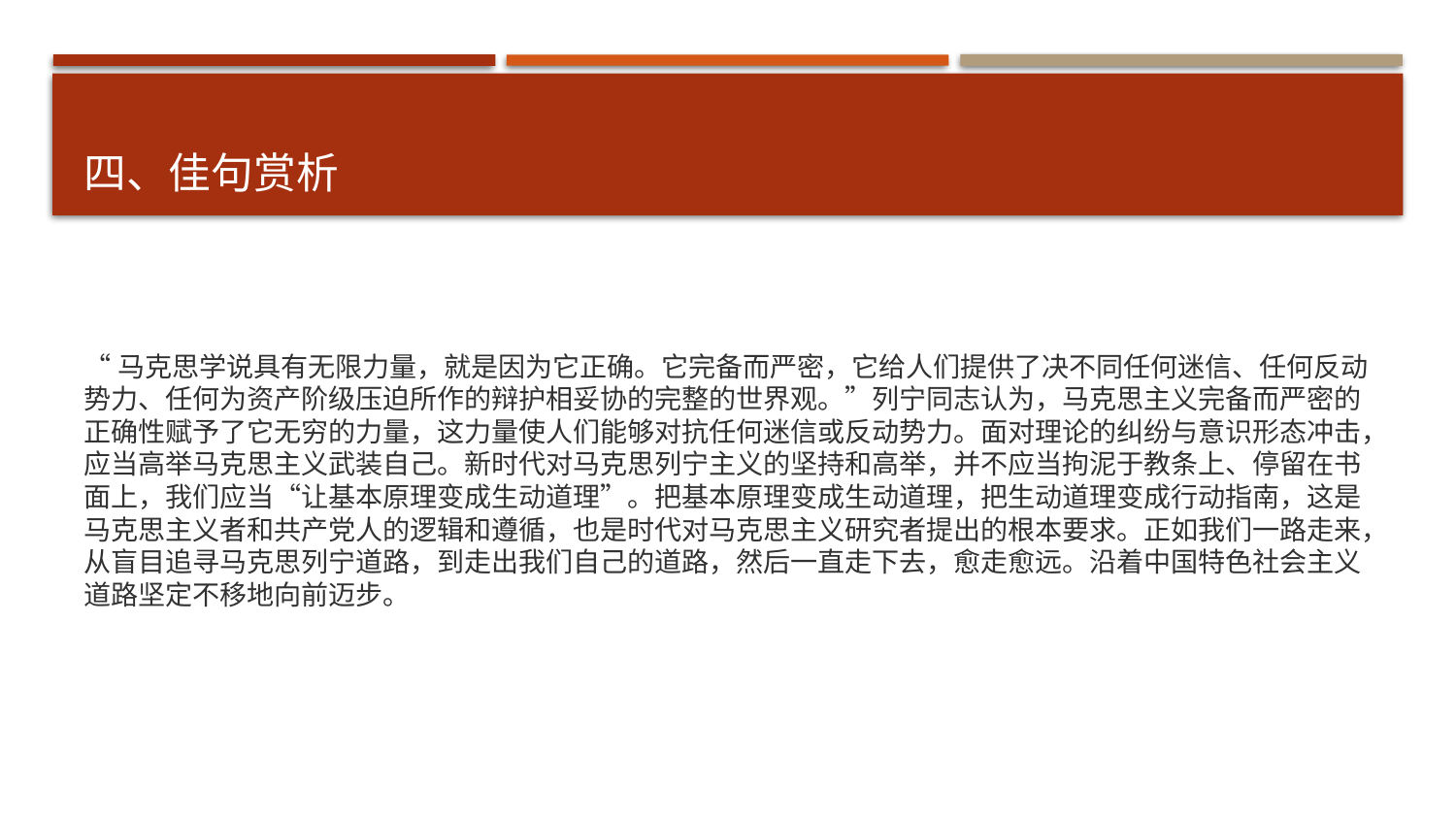

# 四、佳句赏析
“马克思学说具有无限力量，就是因为它正确。它完备而严密，它给人们提供了决不同任何迷信、任何反动势力、任何为资产阶级压迫所作的辩护相妥协的完整的世界观。”列宁同志认为，马克思主义完备而严密的正确性赋予了它无穷的力量，这力量使人们能够对抗任何迷信或反动势力。面对理论的纠纷与意识形态冲击，应当高举马克思主义武装自己。新时代对马克思列宁主义的坚持和高举，并不应当拘泥于教条上、停留在书面上，我们应当“让基本原理变成生动道理”。把基本原理变成生动道理，把生动道理变成行动指南，这是马克思主义者和共产党人的逻辑和遵循，也是时代对马克思主义研究者提出的根本要求。正如我们一路走来，从盲目追寻马克思列宁道路，到走出我们自己的道路，然后一直走下去，愈走愈远。沿着中国特色社会主义道路坚定不移地向前迈步。